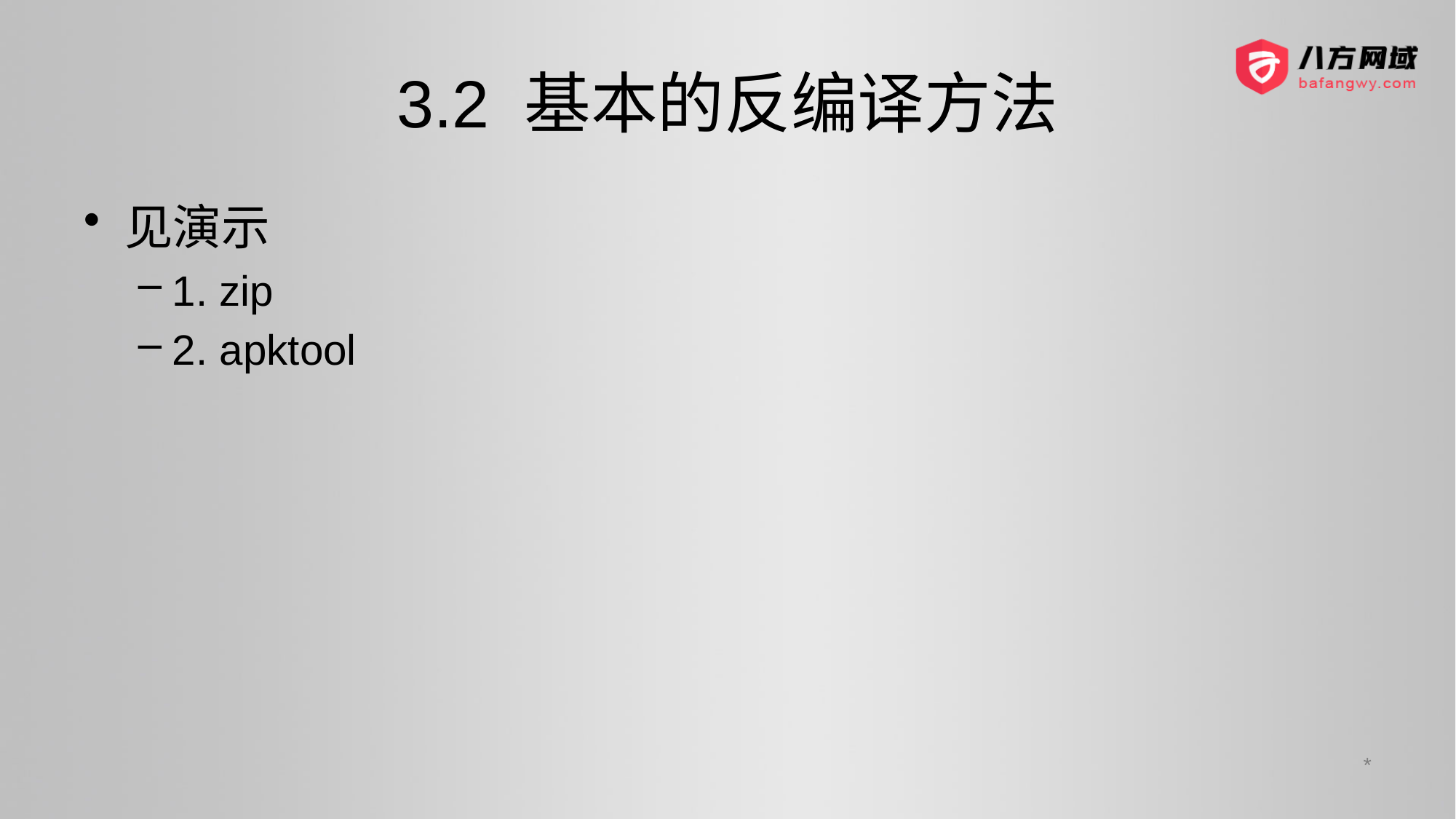

# 3.2 基本的反编译方法
见演示
1. zip
2. apktool
*